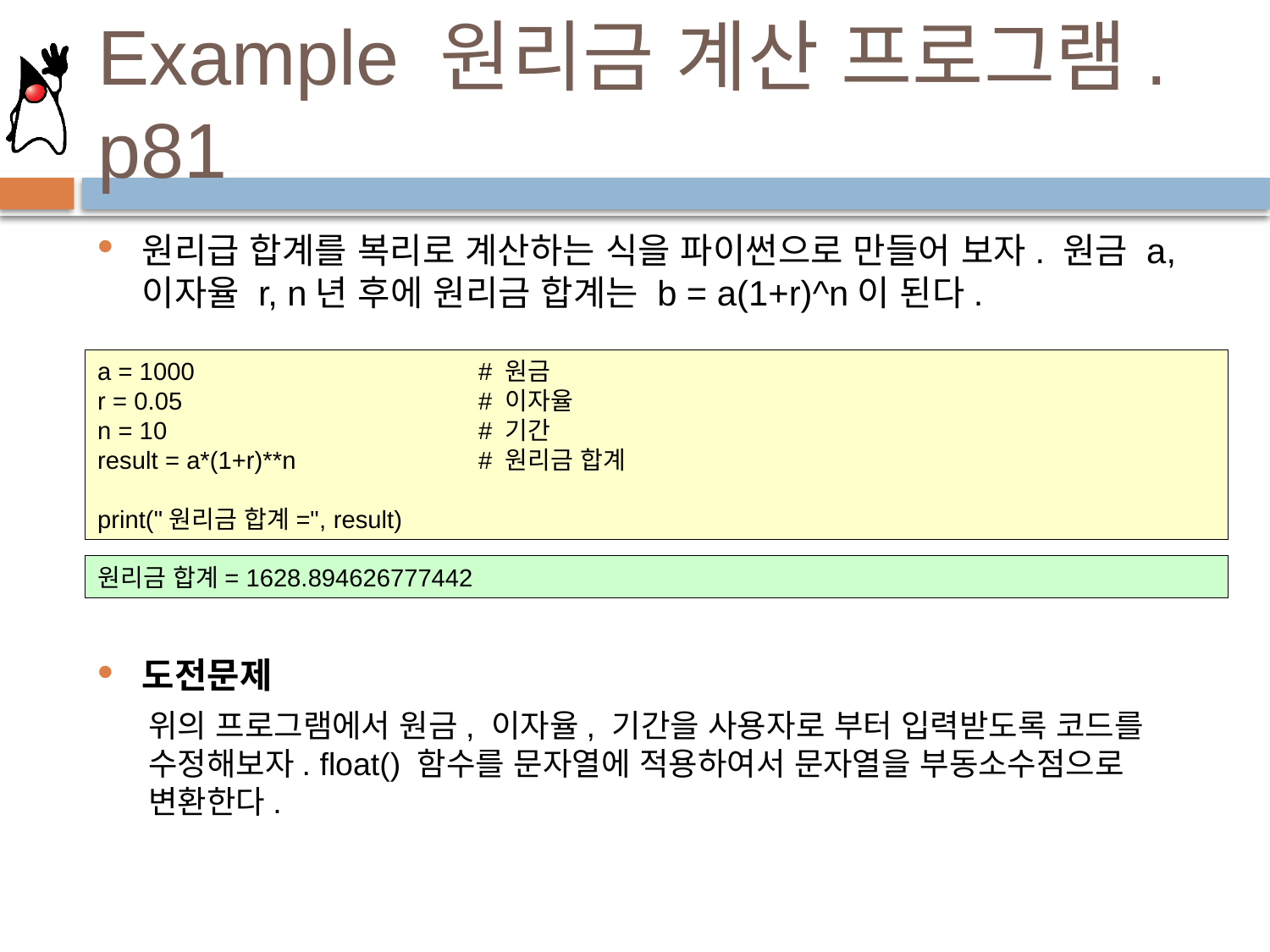

# Example 원리금 계산 프로그램. p81
원리급 합계를 복리로 계산하는 식을 파이썬으로 만들어 보자. 원금 a, 이자율 r, n년 후에 원리금 합계는 b = a(1+r)^n이 된다.

도전문제
위의 프로그램에서 원금, 이자율, 기간을 사용자로 부터 입력받도록 코드를 수정해보자. float() 함수를 문자열에 적용하여서 문자열을 부동소수점으로 변환한다.
a = 1000			# 원금
r = 0.05			# 이자율
n = 10			# 기간
result = a*(1+r)**n		# 원리금 합계

print("원리금 합계=", result)
원리금 합계= 1628.894626777442